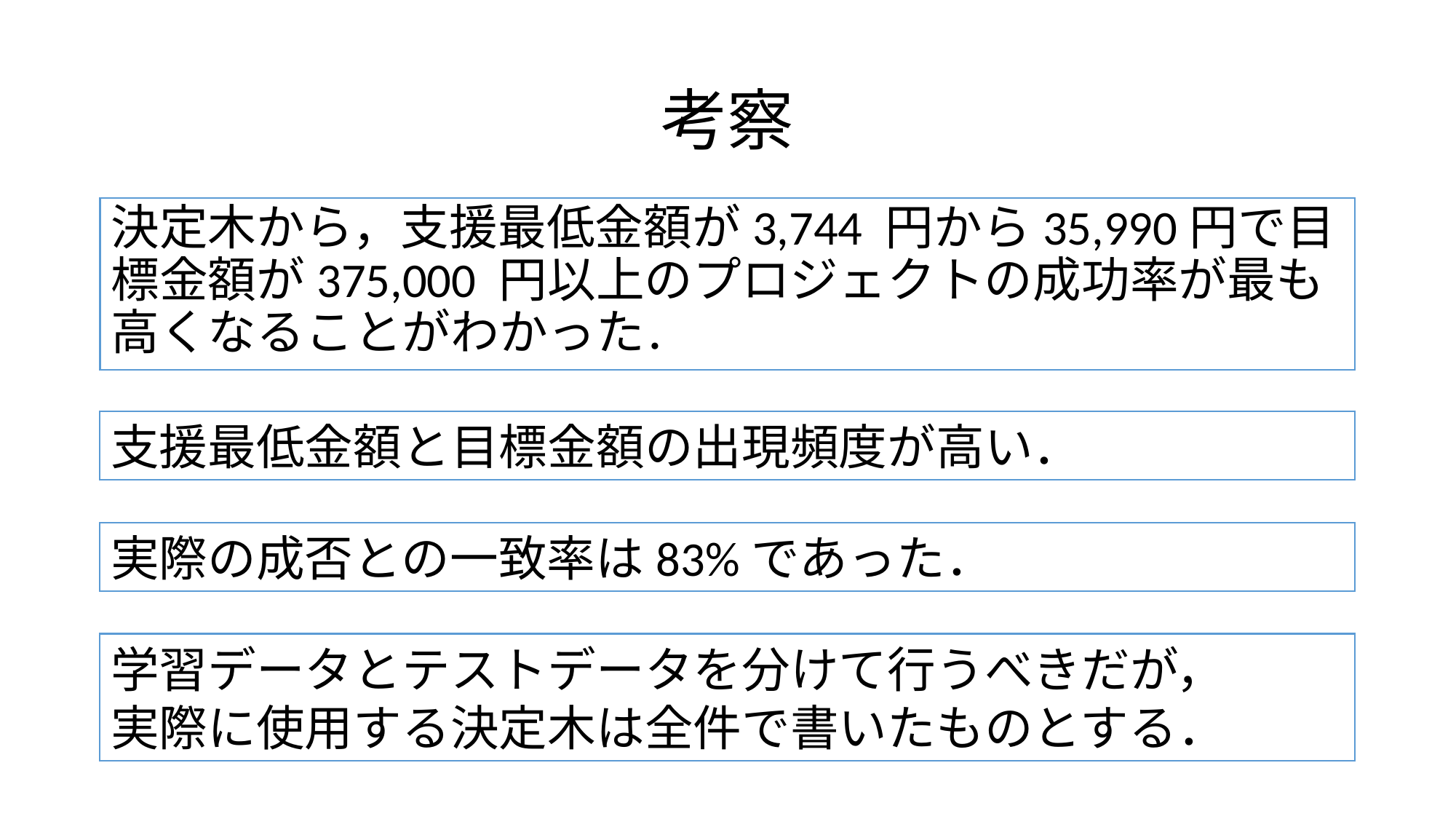

# 考察
決定木から，支援最低金額が3,744 円から35,990円で目標金額が375,000 円以上のプロジェクトの成功率が最も高くなることがわかった．
支援最低金額と目標金額の出現頻度が高い．
実際の成否との一致率は83%であった．
学習データとテストデータを分けて行うべきだが，
実際に使用する決定木は全件で書いたものとする．